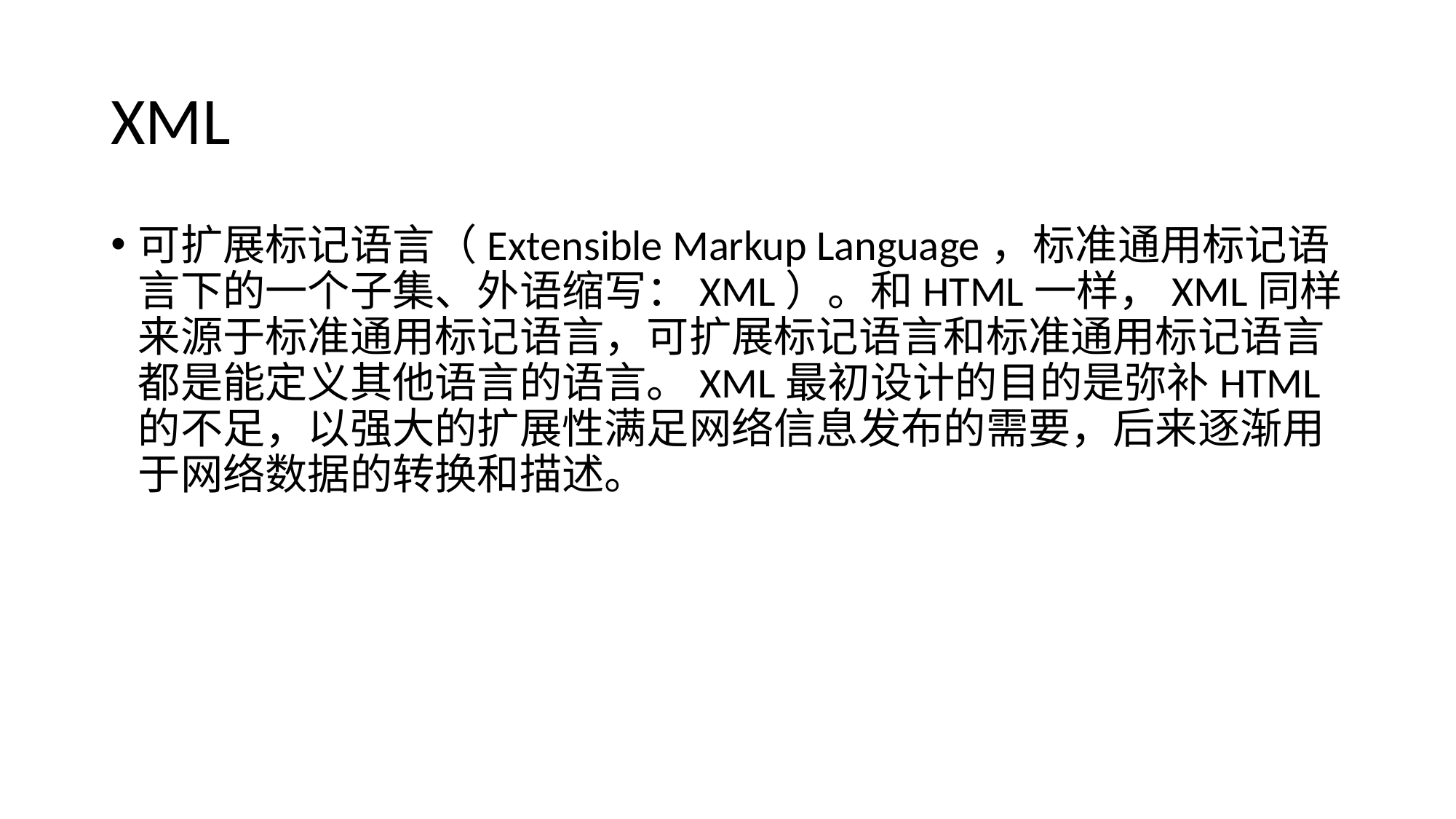

# XML
可扩展标记语言（Extensible Markup Language，标准通用标记语言下的一个子集、外语缩写：XML）。和HTML一样，XML同样来源于标准通用标记语言，可扩展标记语言和标准通用标记语言都是能定义其他语言的语言。XML最初设计的目的是弥补HTML的不足，以强大的扩展性满足网络信息发布的需要，后来逐渐用于网络数据的转换和描述。